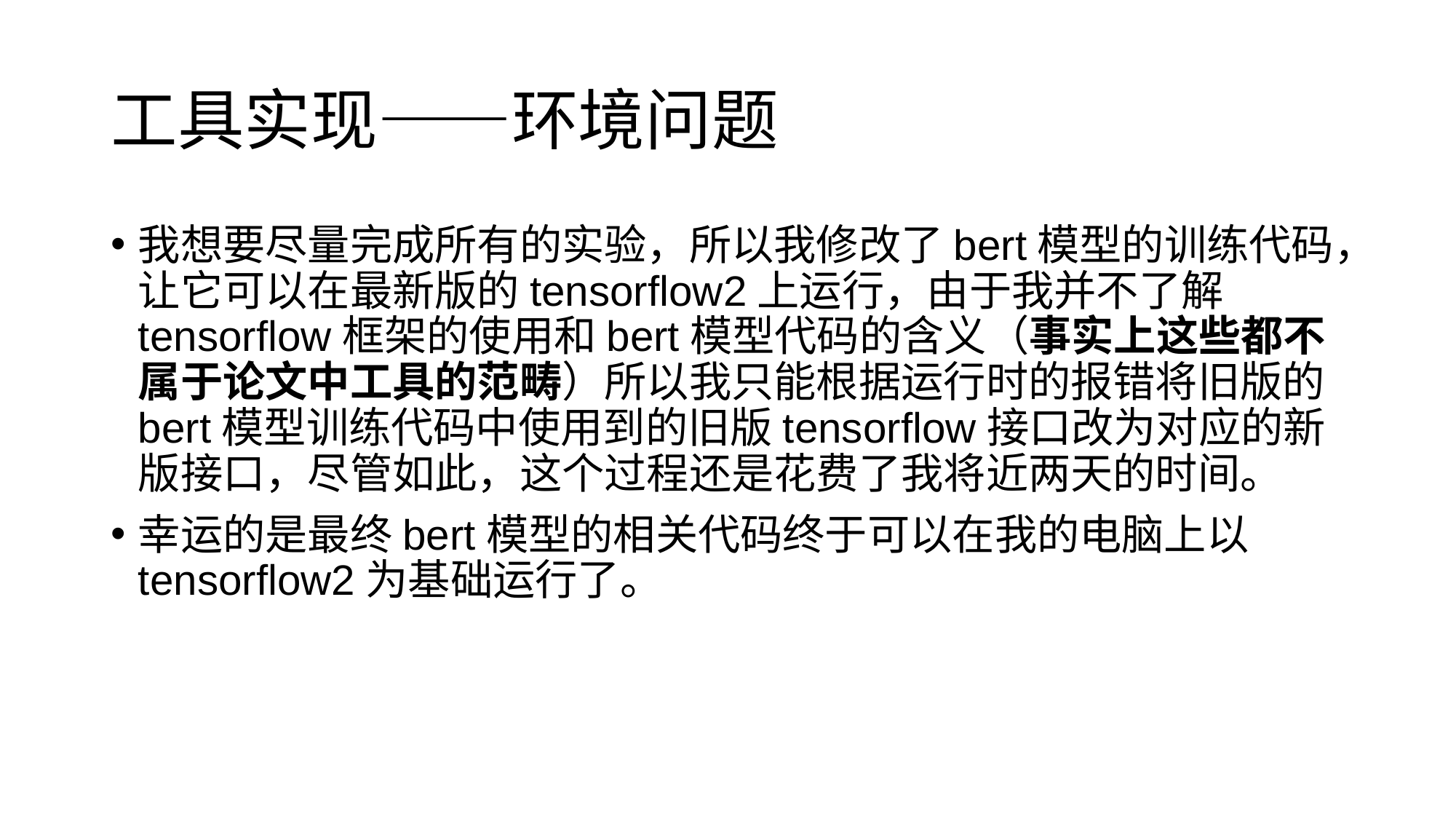

# 工具实现——环境问题
我想要尽量完成所有的实验，所以我修改了bert模型的训练代码，让它可以在最新版的tensorflow2上运行，由于我并不了解tensorflow框架的使用和bert模型代码的含义（事实上这些都不属于论文中工具的范畴）所以我只能根据运行时的报错将旧版的bert模型训练代码中使用到的旧版tensorflow接口改为对应的新版接口，尽管如此，这个过程还是花费了我将近两天的时间。
幸运的是最终bert模型的相关代码终于可以在我的电脑上以tensorflow2为基础运行了。